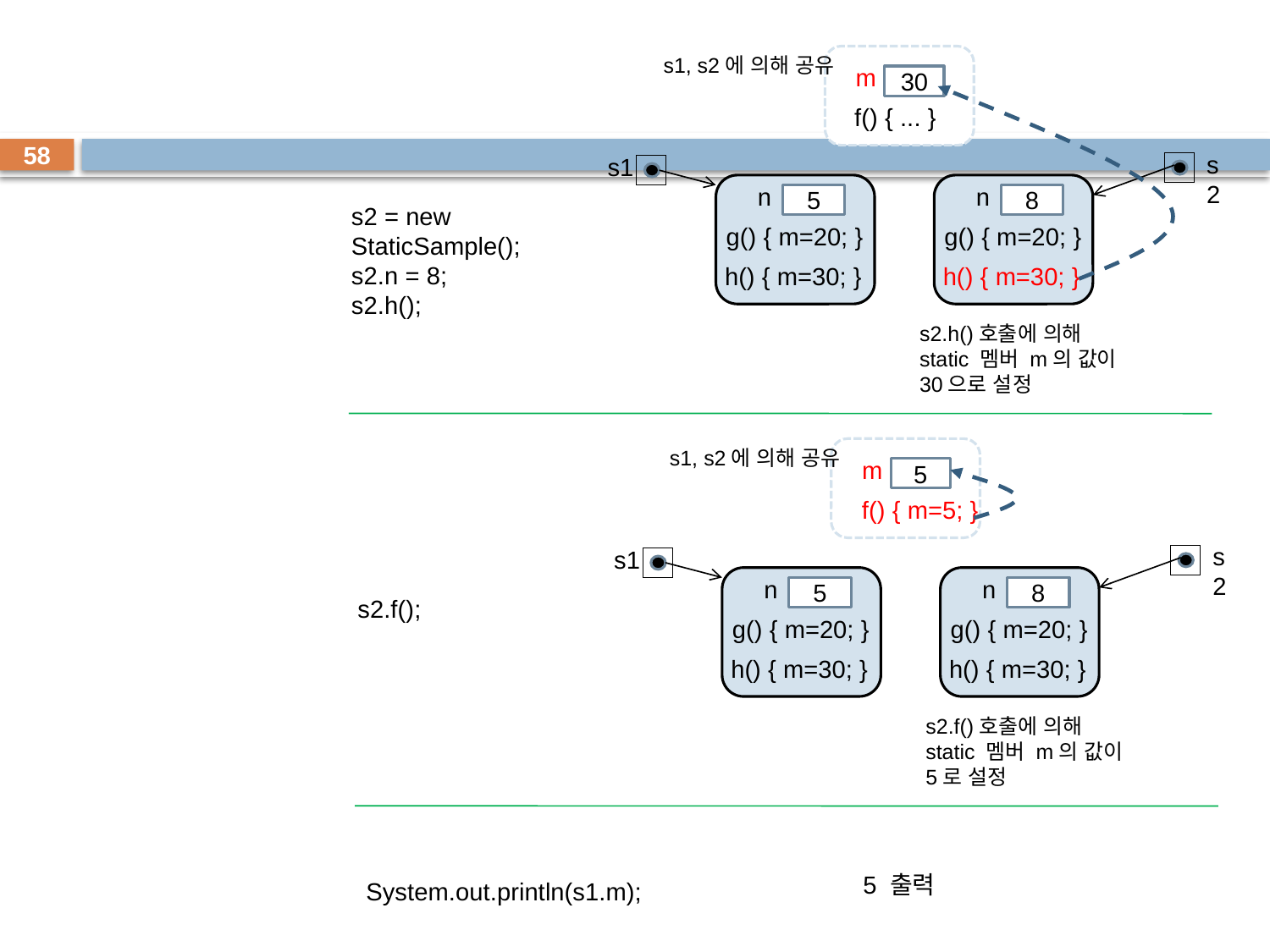

s1, s2에 의해 공유

m
30
f() { ... }

58
s2
s1

n
5
g() { m=20; }
h() { m=30; }

n
8
g() { m=20; }
h() { m=30; }
s2 = new StaticSample();
s2.n = 8;
s2.h();
s2.h()호출에 의해
static 멤버 m의 값이
30으로 설정
s1, s2에 의해 공유

m
5
f() { m=5; }

s2
s1

n
5
g() { m=20; }
h() { m=30; }

n
8
g() { m=20; }
h() { m=30; }
s2.f();
s2.f()호출에 의해
static 멤버 m의 값이
5로 설정
5 출력
System.out.println(s1.m);